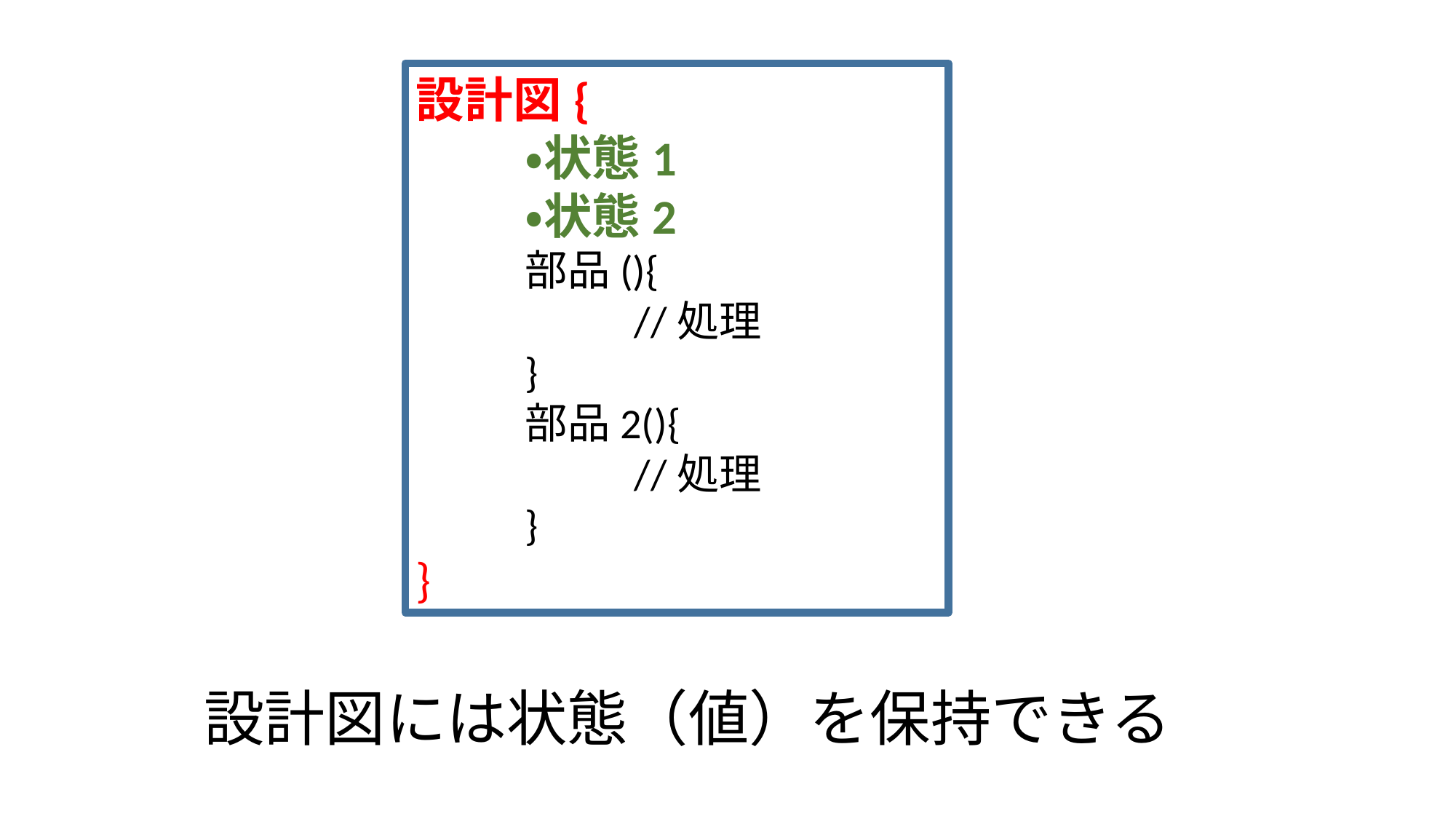

設計図{
	・状態1
	・状態2
	部品(){
		//処理
	}
	部品2(){
		//処理
	}
}
設計図には状態（値）を保持できる